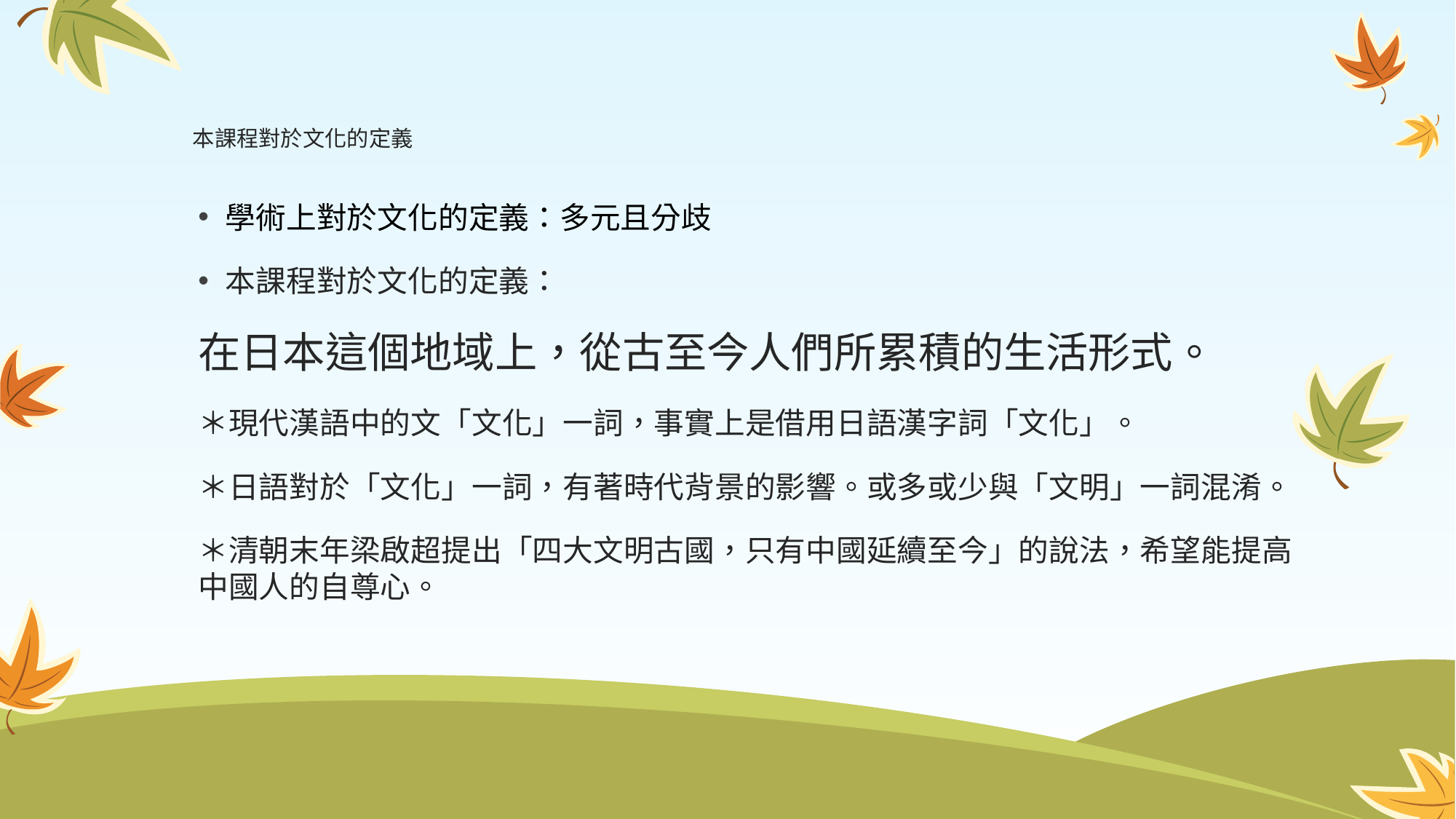

# 本課程對於文化的定義
學術上對於文化的定義：多元且分歧
本課程對於文化的定義：
在日本這個地域上，從古至今人們所累積的生活形式。
＊現代漢語中的文「文化」一詞，事實上是借用日語漢字詞「文化」。
＊日語對於「文化」一詞，有著時代背景的影響。或多或少與「文明」一詞混淆。
＊清朝末年梁啟超提出「四大文明古國，只有中國延續至今」的說法，希望能提高中國人的自尊心。